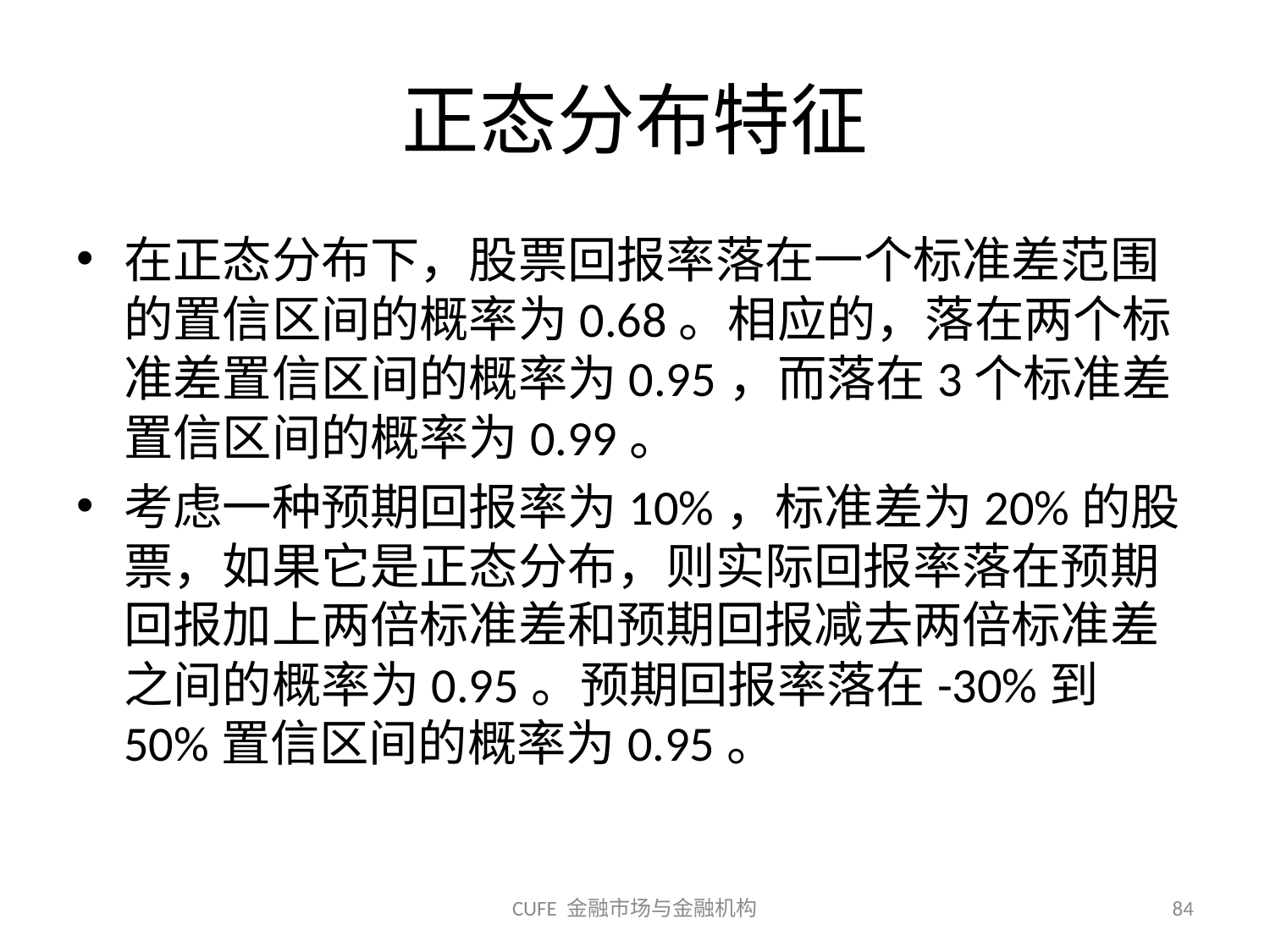

# 正态分布特征
在正态分布下，股票回报率落在一个标准差范围的置信区间的概率为0.68。相应的，落在两个标准差置信区间的概率为0.95，而落在3个标准差置信区间的概率为0.99。
考虑一种预期回报率为10%，标准差为20%的股票，如果它是正态分布，则实际回报率落在预期回报加上两倍标准差和预期回报减去两倍标准差之间的概率为0.95。预期回报率落在-30%到50%置信区间的概率为0.95。
CUFE 金融市场与金融机构
84